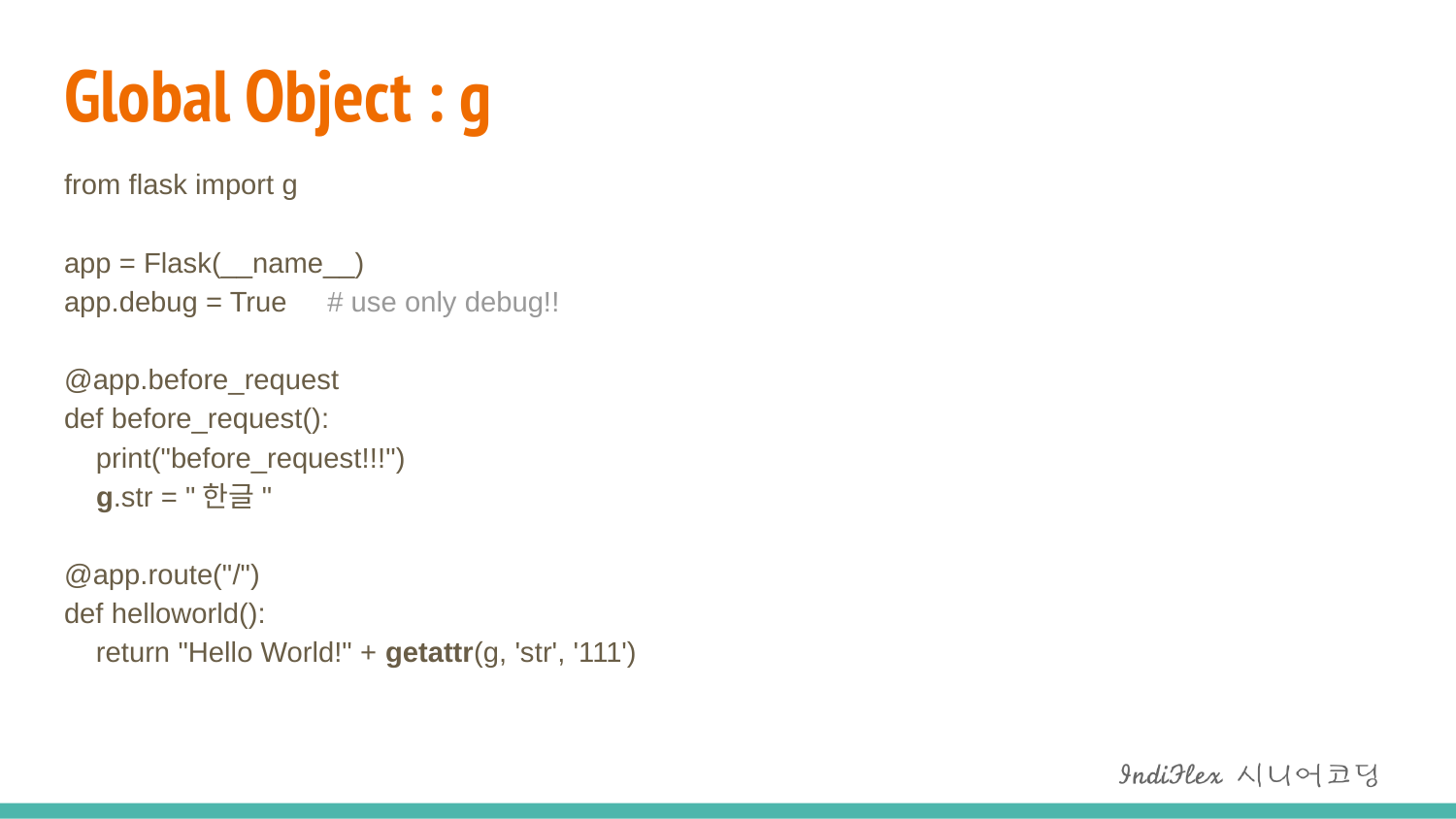

# Global Object : g
from flask import g
app = Flask(__name__)
app.debug = True     # use only debug!!
@app.before_request
def before_request():
    print("before_request!!!")
    g.str = "한글"
@app.route("/")
def helloworld():
    return "Hello World!" + getattr(g, 'str', '111')